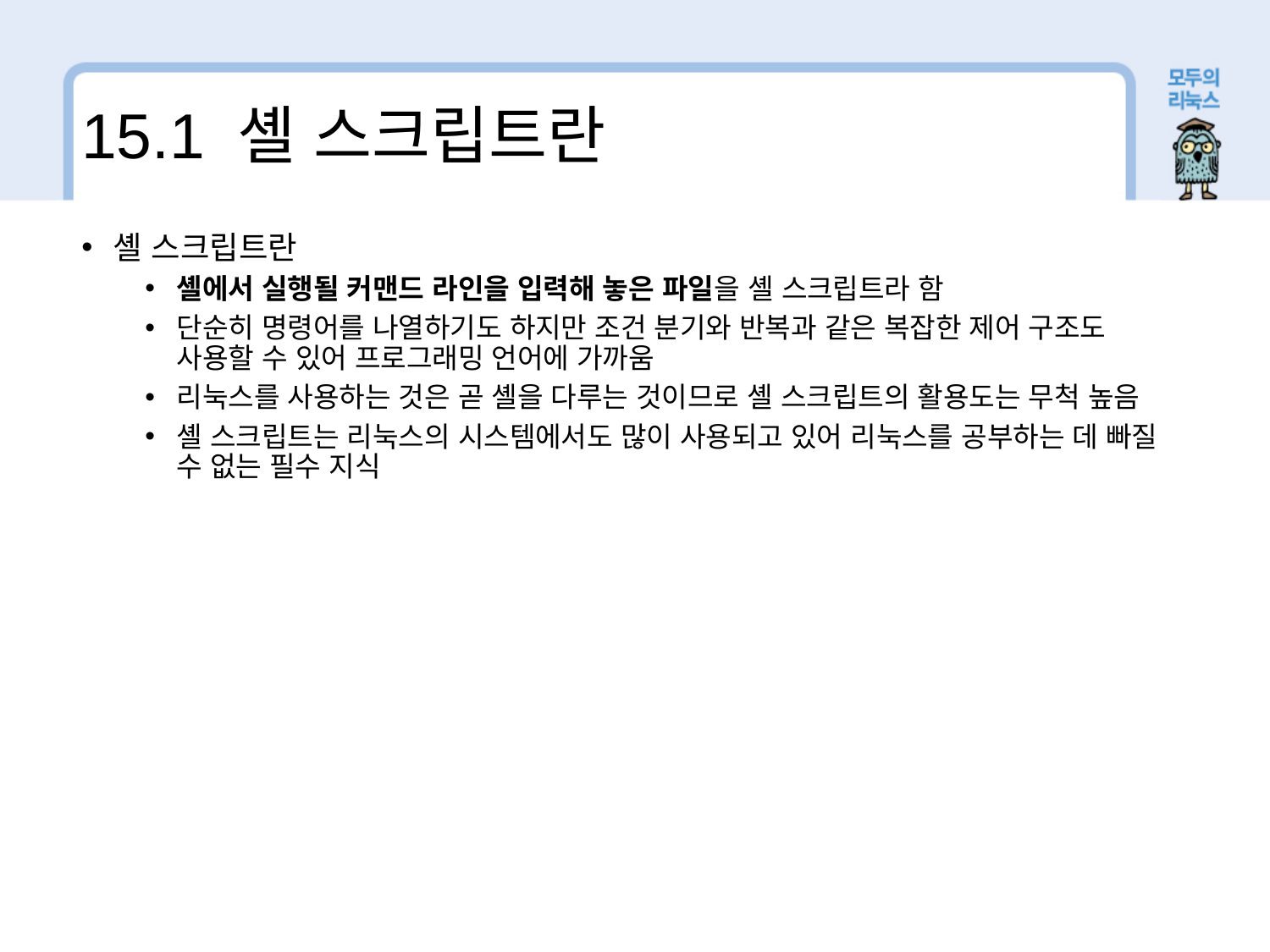

15.1 셸 스크립트란
셸 스크립트란
셸에서 실행될 커맨드 라인을 입력해 놓은 파일을 셸 스크립트라 함
단순히 명령어를 나열하기도 하지만 조건 분기와 반복과 같은 복잡한 제어 구조도 사용할 수 있어 프로그래밍 언어에 가까움
리눅스를 사용하는 것은 곧 셸을 다루는 것이므로 셸 스크립트의 활용도는 무척 높음
셸 스크립트는 리눅스의 시스템에서도 많이 사용되고 있어 리눅스를 공부하는 데 빠질 수 없는 필수 지식